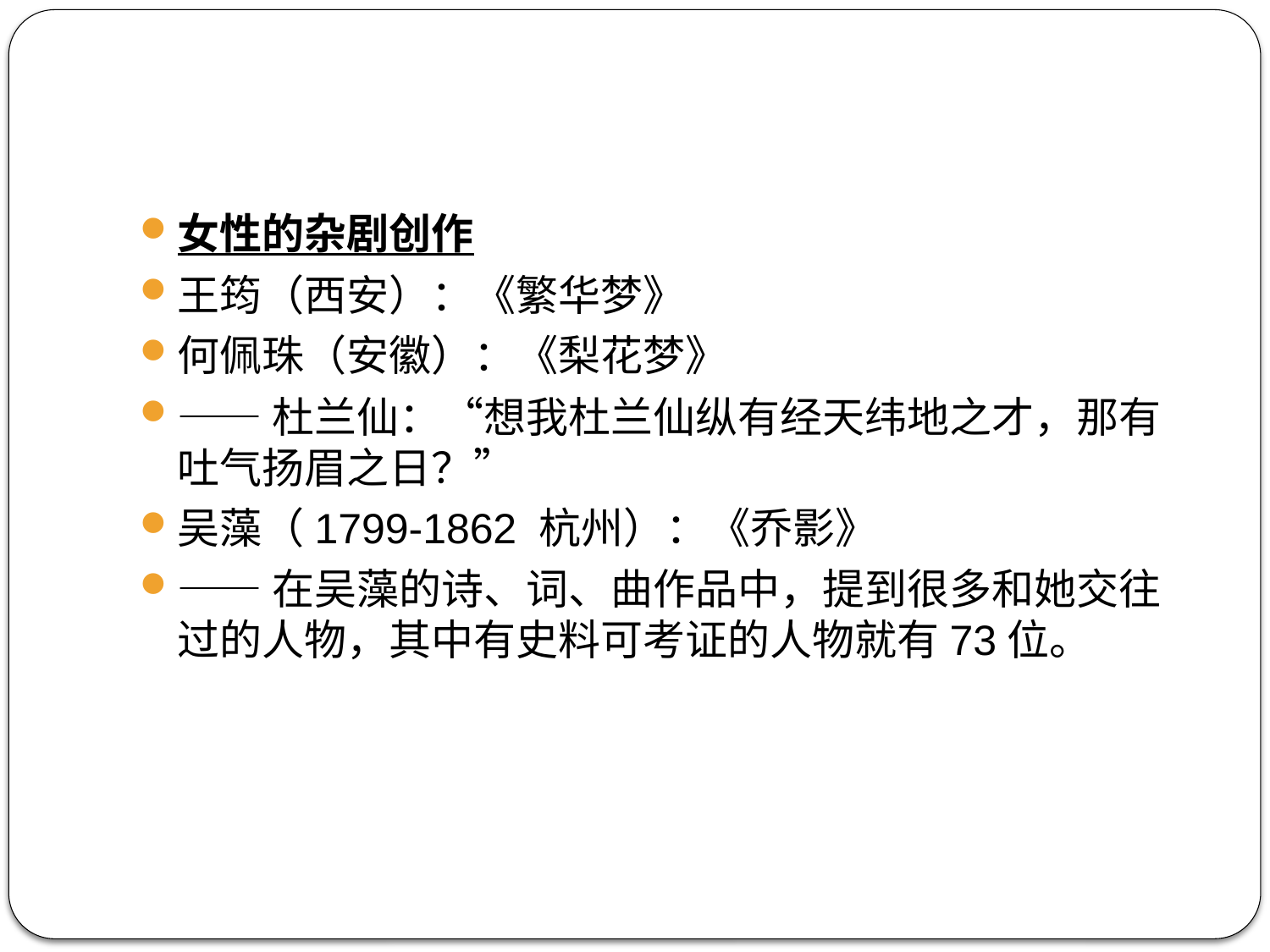

#
女性的杂剧创作
王筠（西安）：《繁华梦》
何佩珠（安徽）：《梨花梦》
——杜兰仙：“想我杜兰仙纵有经天纬地之才，那有吐气扬眉之日？”
吴藻（1799-1862 杭州）：《乔影》
——在吴藻的诗、词、曲作品中，提到很多和她交往过的人物，其中有史料可考证的人物就有73位。